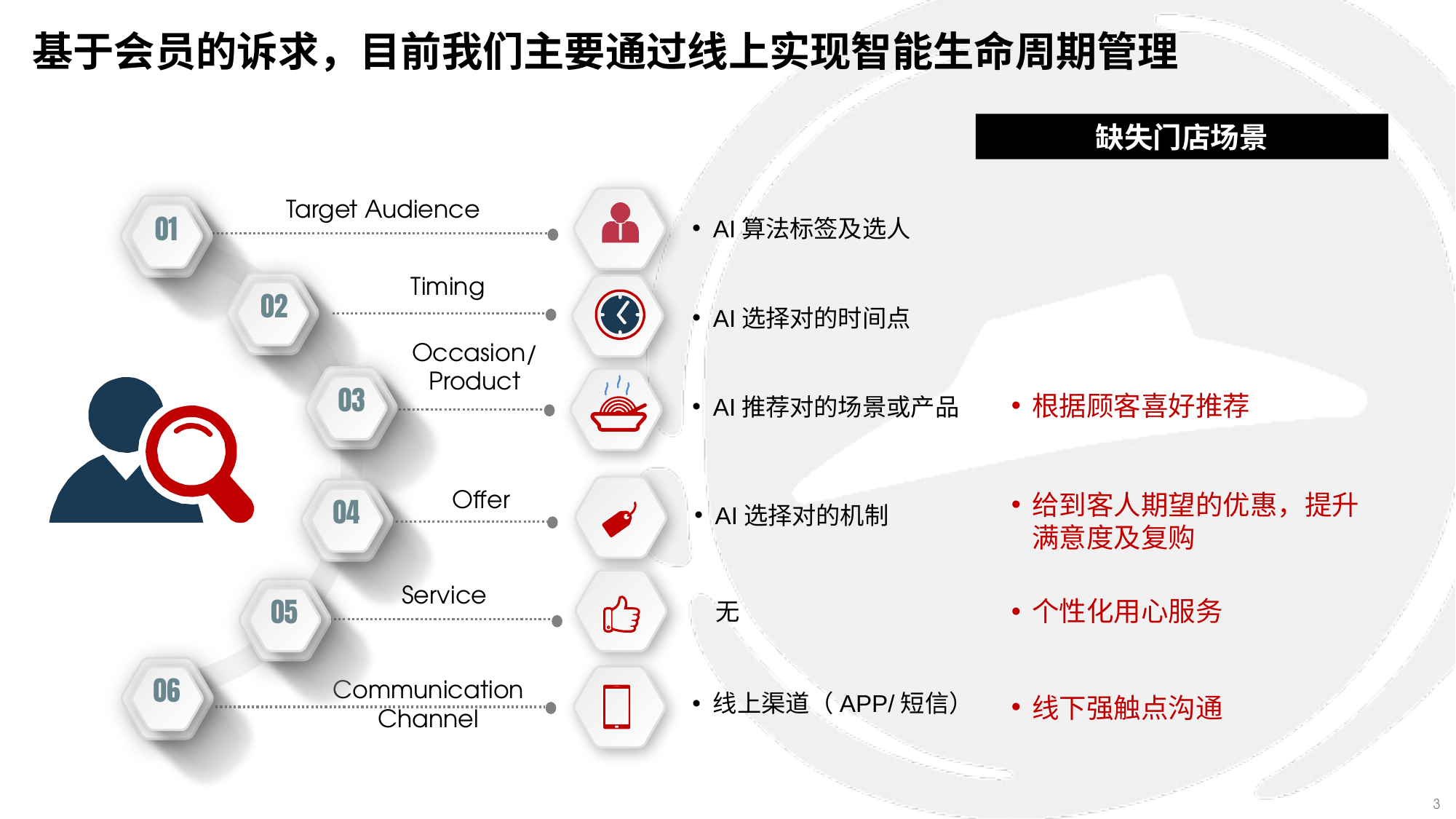

# 基于会员的诉求，目前我们主要通过线上实现智能生命周期管理
缺失门店场景

Target Audience

01

Timing

02
Occasion/
Product

03

04
Offer

05
Service

06
Communication Channel

AI算法标签及选人

AI选择对的时间点

AI推荐对的场景或产品

AI选择对的机制

无

线上渠道（APP/短信）

根据顾客喜好推荐
给到客人期望的优惠，提升满意度及复购
个性化用心服务
线下强触点沟通